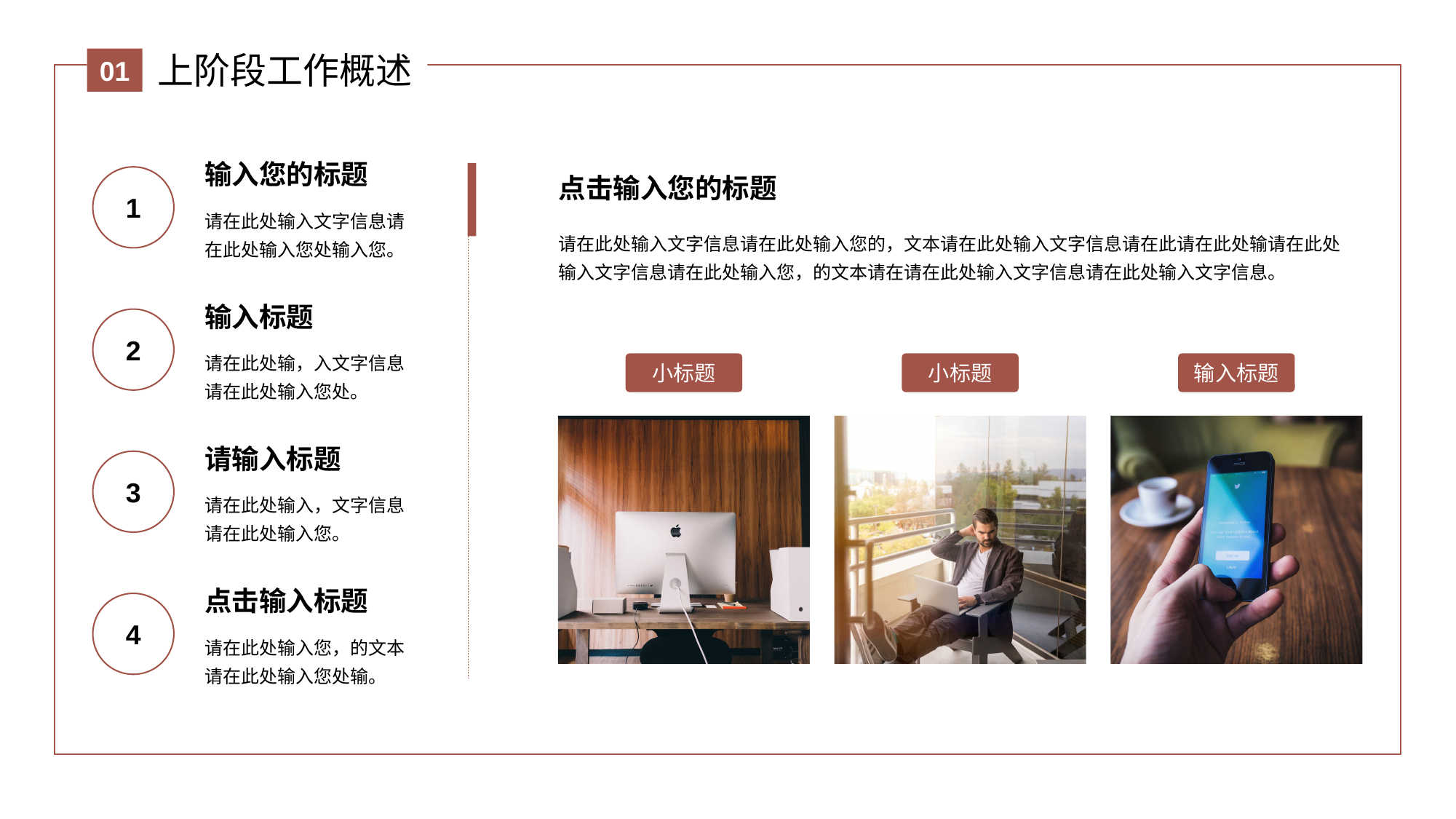

上阶段工作概述
01
点击输入您的标题
请在此处输入文字信息请在此处输入您的，文本请在此处输入文字信息请在此请在此处输请在此处输入文字信息请在此处输入您，的文本请在请在此处输入文字信息请在此处输入文字信息。
输入您的标题
请在此处输入文字信息请在此处输入您处输入您。

1
输入标题
请在此处输，入文字信息请在此处输入您处。
2
小标题
小标题
输入标题

请输入标题
请在此处输入，文字信息请在此处输入您。
3
点击输入标题
请在此处输入您，的文本请在此处输入您处输。
4